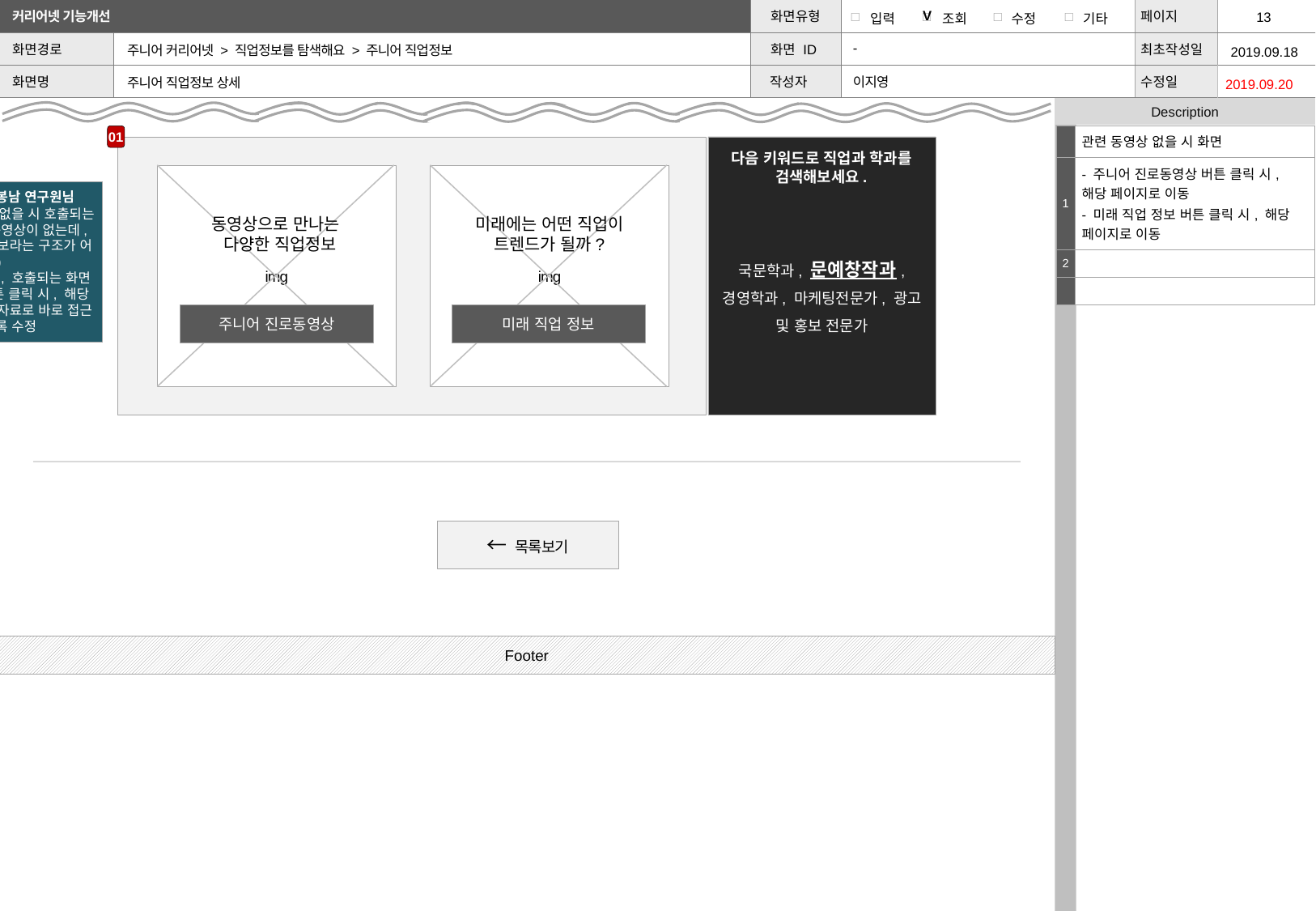

|  |  | V |  |  |  |  |  |
| --- | --- | --- | --- | --- | --- | --- | --- |
2019.09.18
주니어 커리어넷 > 직업정보를 탐색해요 > 주니어 직업정보
-
이지영
주니어 직업정보 상세
2019.09.20

|  | 관련 동영상 없을 시 화면 |
| --- | --- |
| 1 | - 주니어 진로동영상 버튼 클릭 시, 해당 페이지로 이동 - 미래 직업 정보 버튼 클릭 시, 해당 페이지로 이동 |
| 2 |  |
|  |  |
01

다음 키워드로 직업과 학과를 검색해보세요.
img
img
(20191018) 박봉남 연구원님
등록된 연관 동영상 없을 시 호출되는 안내 문구 수정(동영상이 없는데, 관련 동영상을 찾아보라는 구조가 어색)
: 동영상이 없을 시, 호출되는 화면 변경 안으로 각 버튼 클릭 시, 해당 페이지로 이동하여 자료로 바로 접근 가능하도록 수정
동영상으로 만나는
 다양한 직업정보
미래에는 어떤 직업이
트렌드가 될까?
국문학과, 문예창작과, 경영학과, 마케팅전문가, 광고 및 홍보 전문가
주니어 진로동영상
미래 직업 정보
← 목록보기
Footer